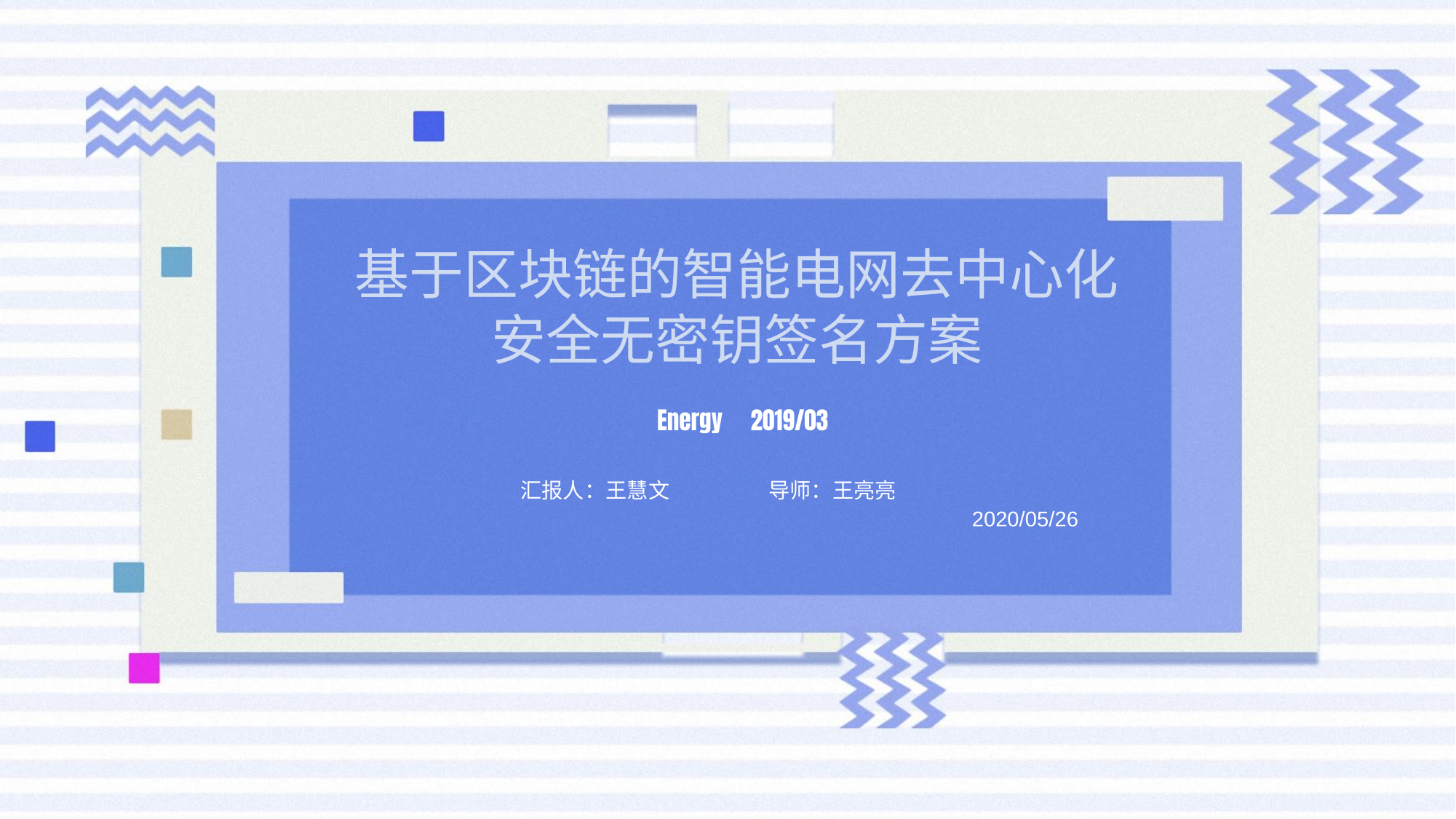

基于区块链的智能电网去中心化安全无密钥签名方案
Energy     2019/03
汇报人：王慧文                     导师：王亮亮
                                                                                                2020/05/26